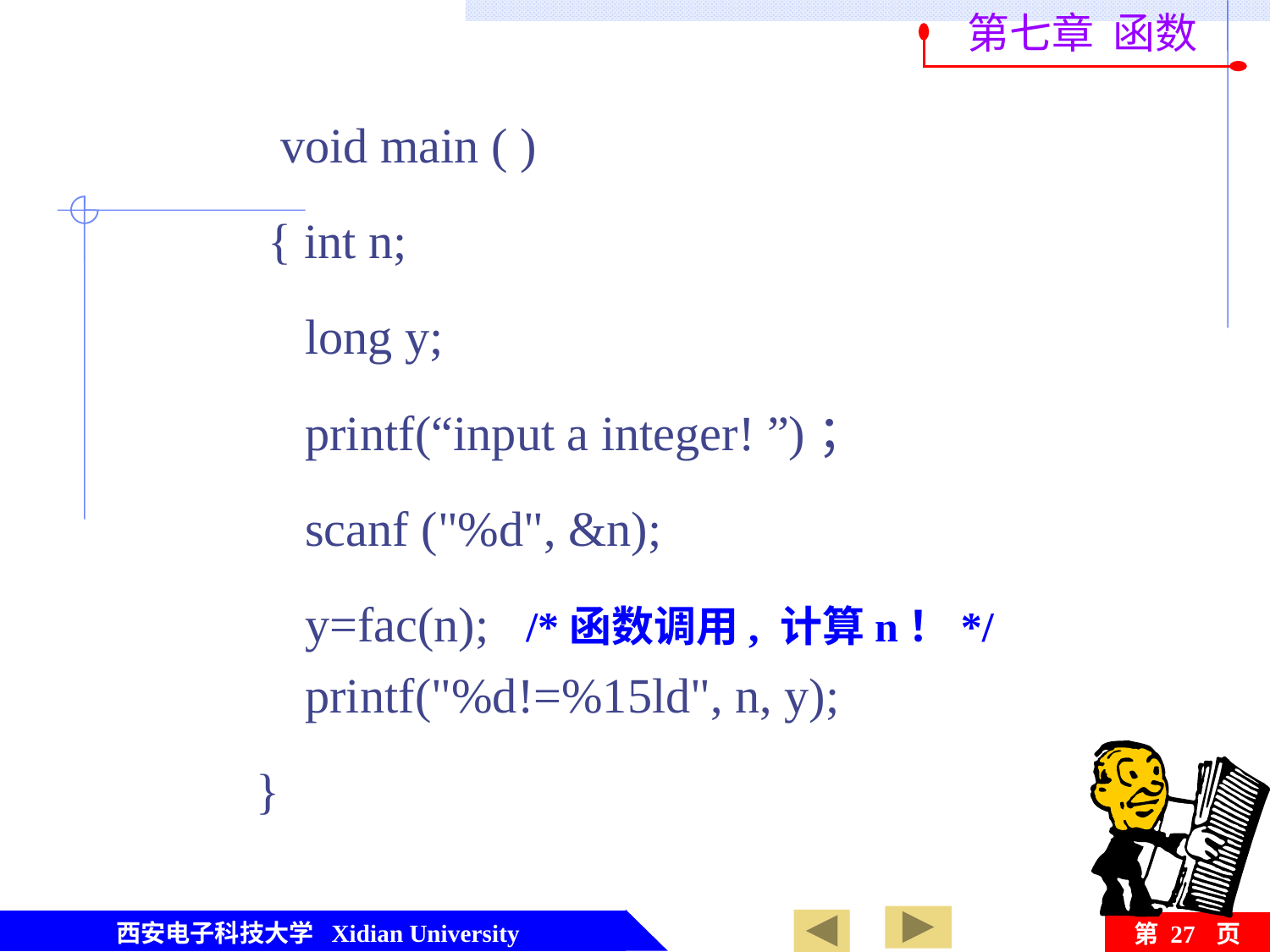

第七章  函数

  void main ( )
 { int n;
    long y;
    printf(“input a integer! ”)；
    scanf ("%d", &n);
    y=fac(n);   /*函数调用, 计算n！*/
    printf("%d!=%15ld", n, y);
}